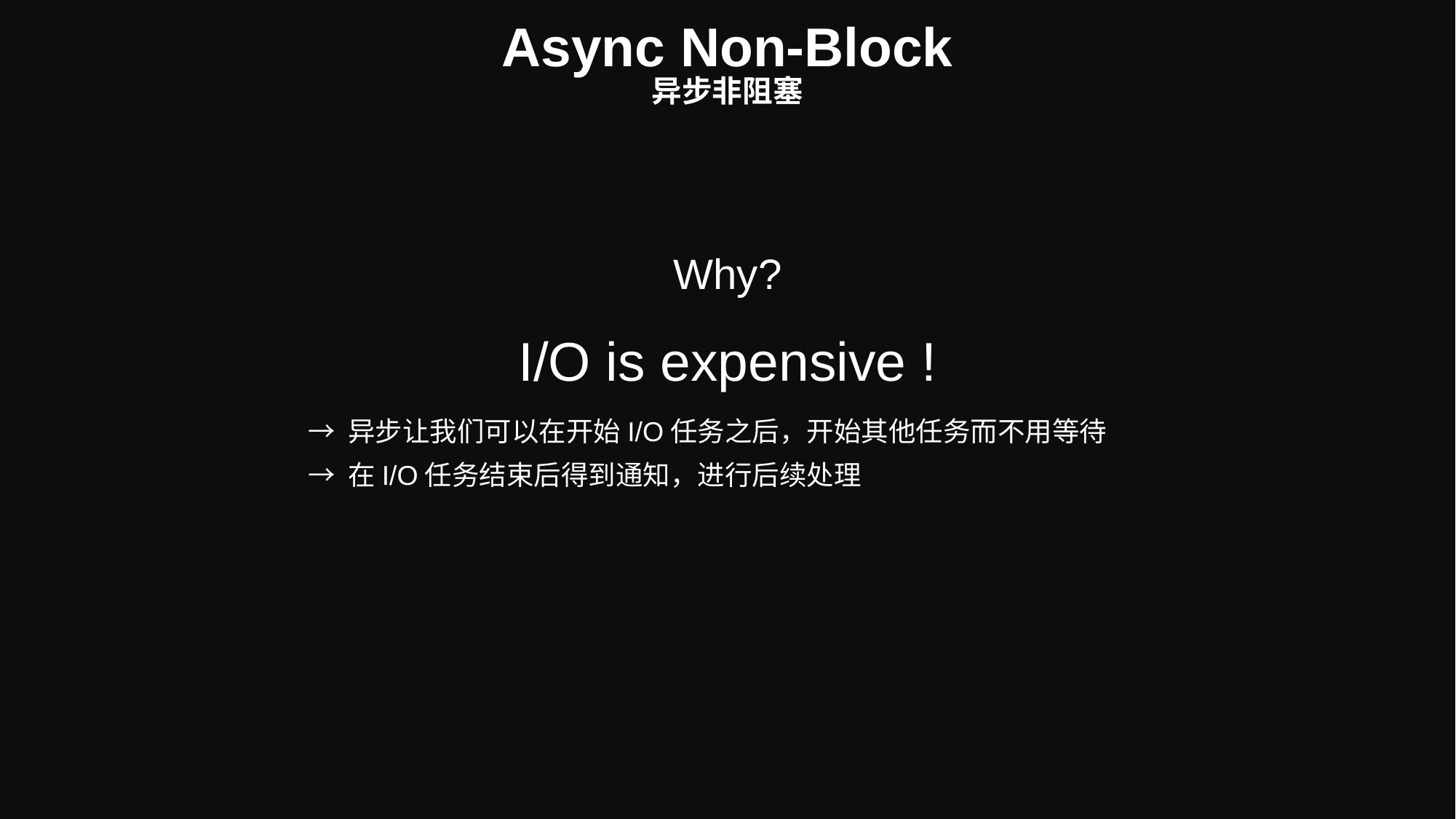

Async Non-Block
异步非阻塞
Why?
I/O is expensive !
→ 异步让我们可以在开始I/O任务之后，开始其他任务而不用等待
→ 在I/O任务结束后得到通知，进行后续处理